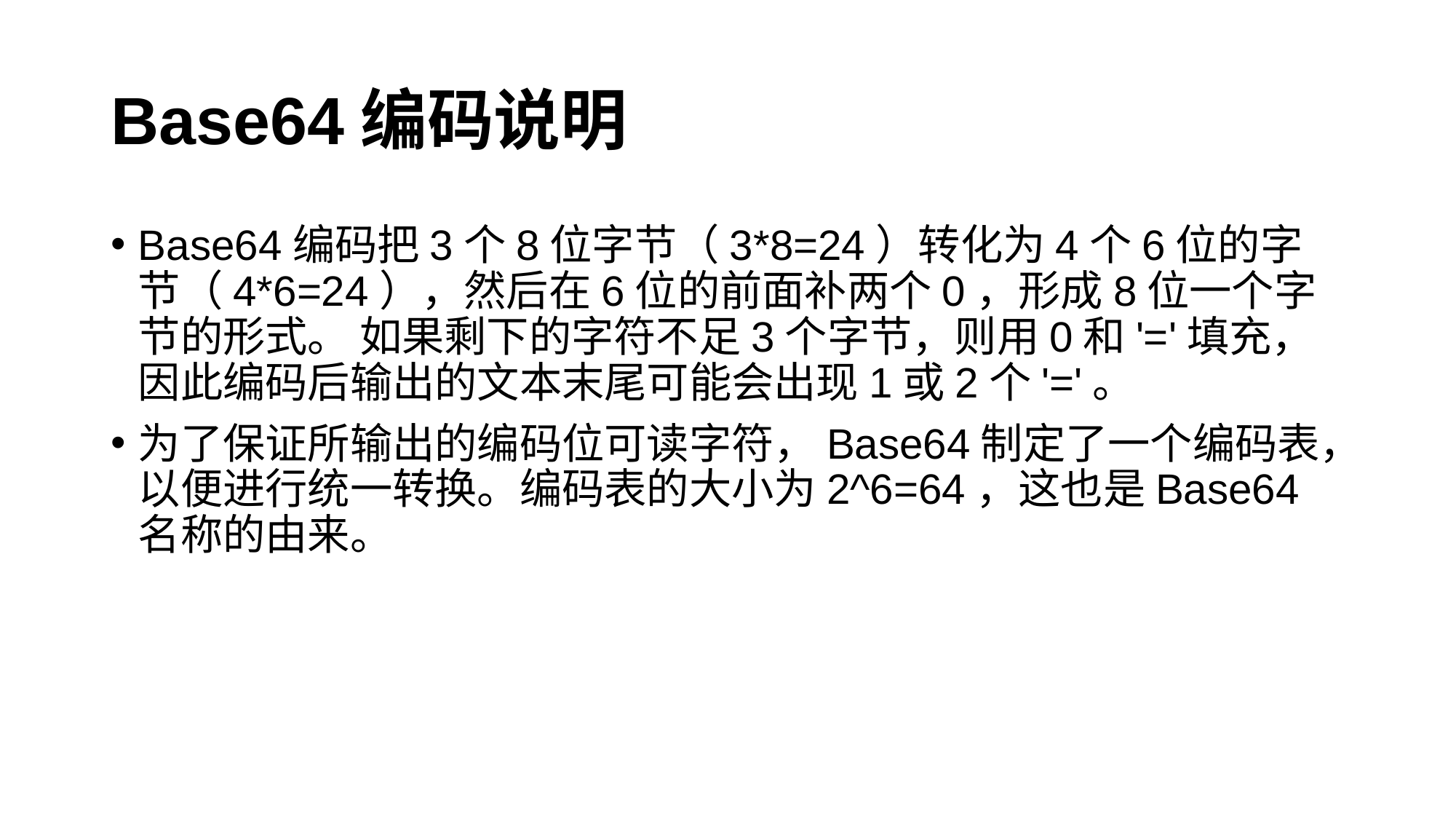

# Base64编码说明
Base64编码把3个8位字节（3*8=24）转化为4个6位的字节（4*6=24），然后在6位的前面补两个0，形成8位一个字节的形式。 如果剩下的字符不足3个字节，则用0和'='填充，因此编码后输出的文本末尾可能会出现1或2个'='。
为了保证所输出的编码位可读字符，Base64制定了一个编码表，以便进行统一转换。编码表的大小为2^6=64，这也是Base64名称的由来。